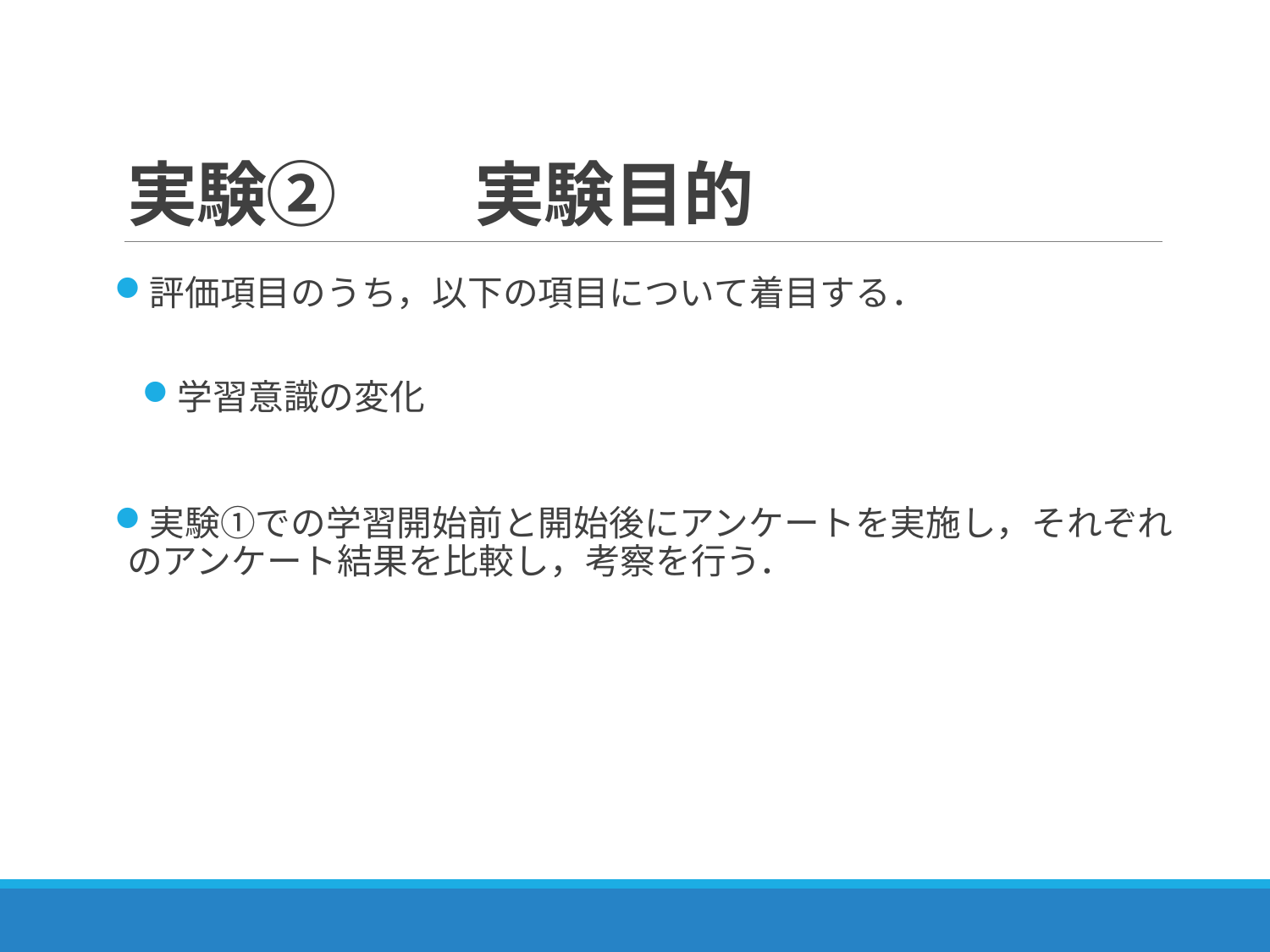

# 実験②　　実験目的
評価項目のうち，以下の項目について着目する．

学習意識の変化

実験①での学習開始前と開始後にアンケートを実施し，それぞれのアンケート結果を比較し，考察を行う．
36